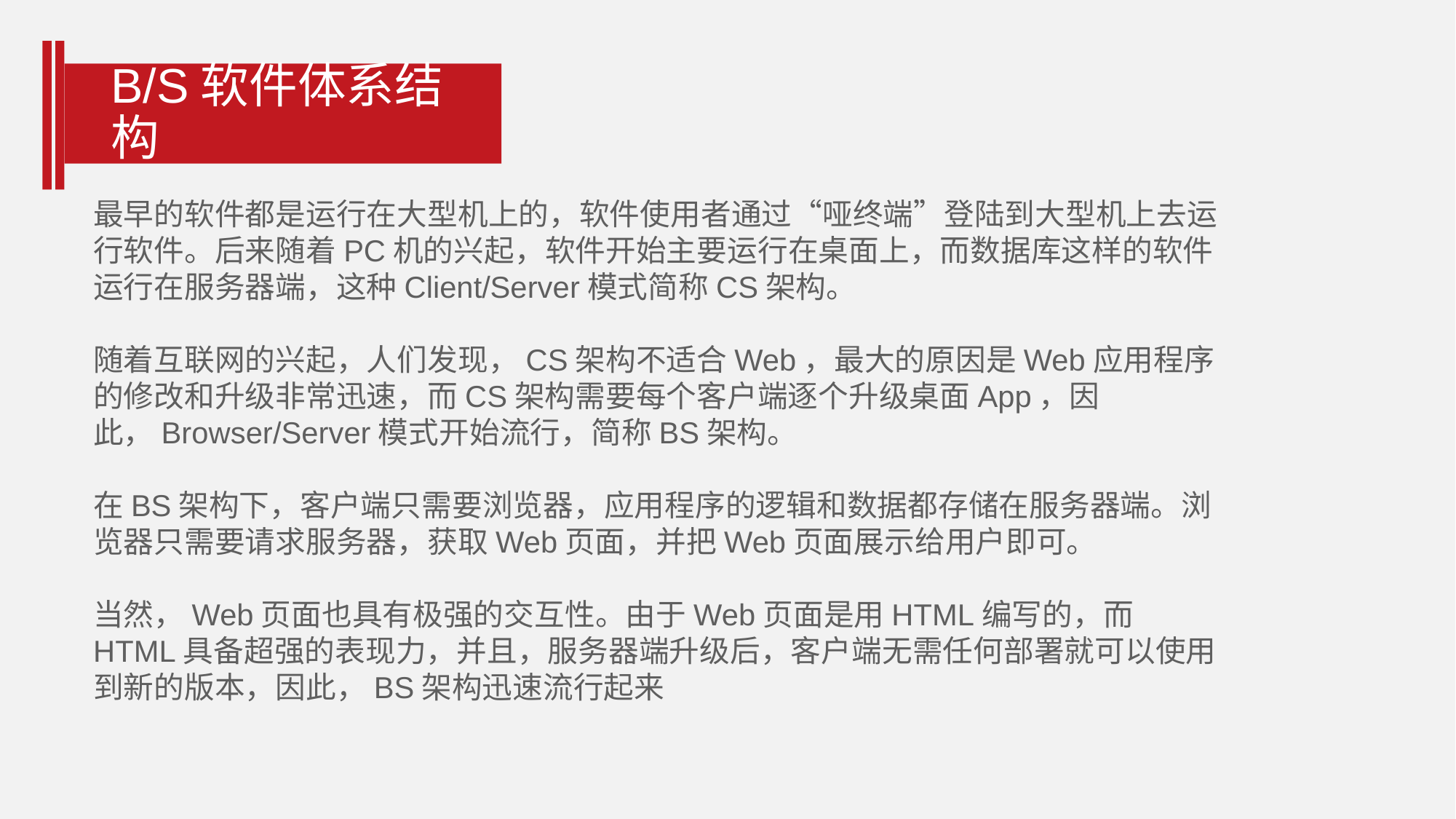

# B/S软件体系结构
最早的软件都是运行在大型机上的，软件使用者通过“哑终端”登陆到大型机上去运行软件。后来随着PC机的兴起，软件开始主要运行在桌面上，而数据库这样的软件运行在服务器端，这种Client/Server模式简称CS架构。

随着互联网的兴起，人们发现，CS架构不适合Web，最大的原因是Web应用程序的修改和升级非常迅速，而CS架构需要每个客户端逐个升级桌面App，因此，Browser/Server模式开始流行，简称BS架构。

在BS架构下，客户端只需要浏览器，应用程序的逻辑和数据都存储在服务器端。浏览器只需要请求服务器，获取Web页面，并把Web页面展示给用户即可。

当然，Web页面也具有极强的交互性。由于Web页面是用HTML编写的，而HTML具备超强的表现力，并且，服务器端升级后，客户端无需任何部署就可以使用到新的版本，因此，BS架构迅速流行起来